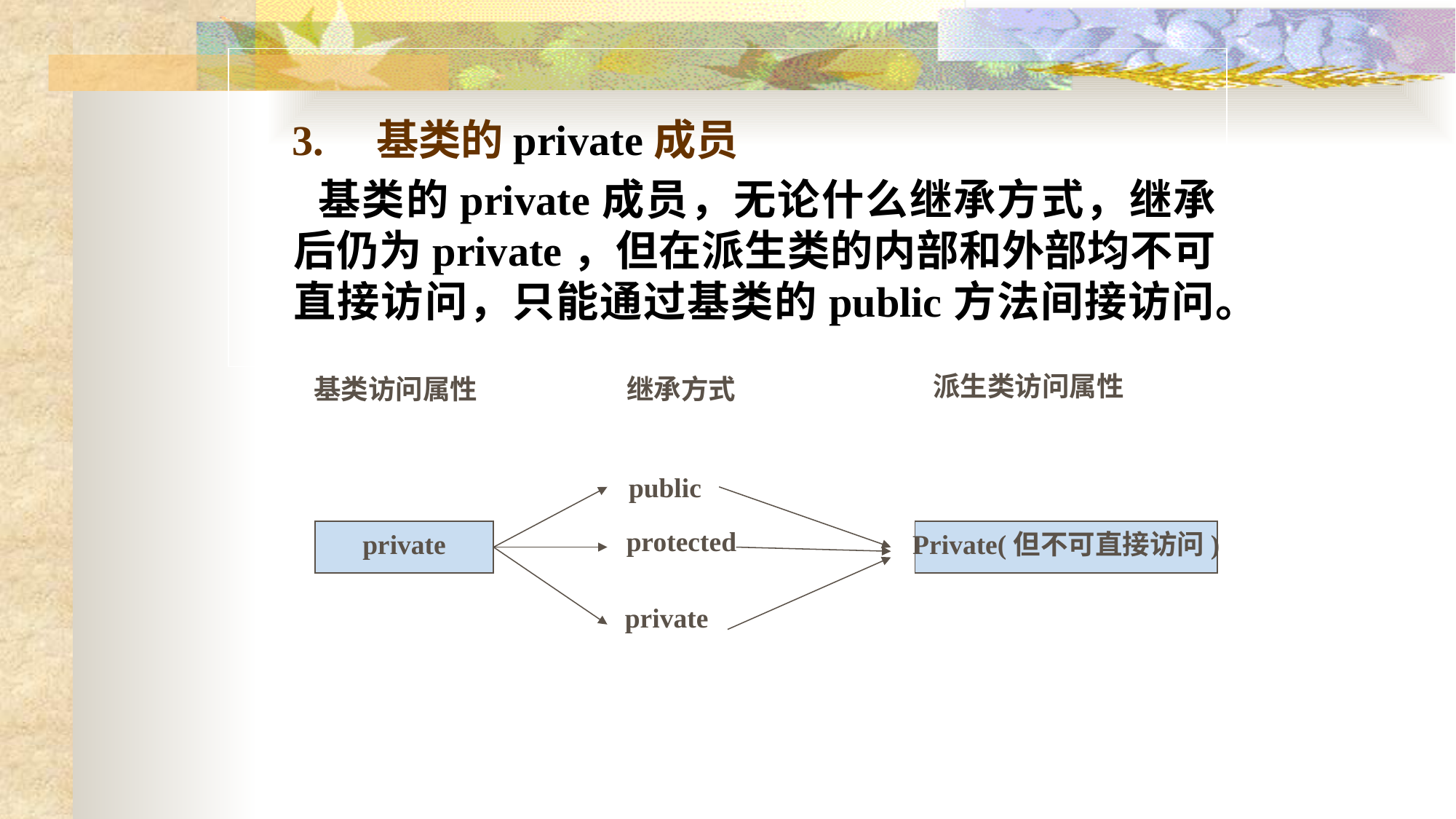

3.    基类的private成员
      基类的private成员，无论什么继承方式，继承后仍为private，但在派生类的内部和外部均不可直接访问，只能通过基类的public方法间接访问。
派生类访问属性
基类访问属性
继承方式
public
protected
private
Private(但不可直接访问)
private